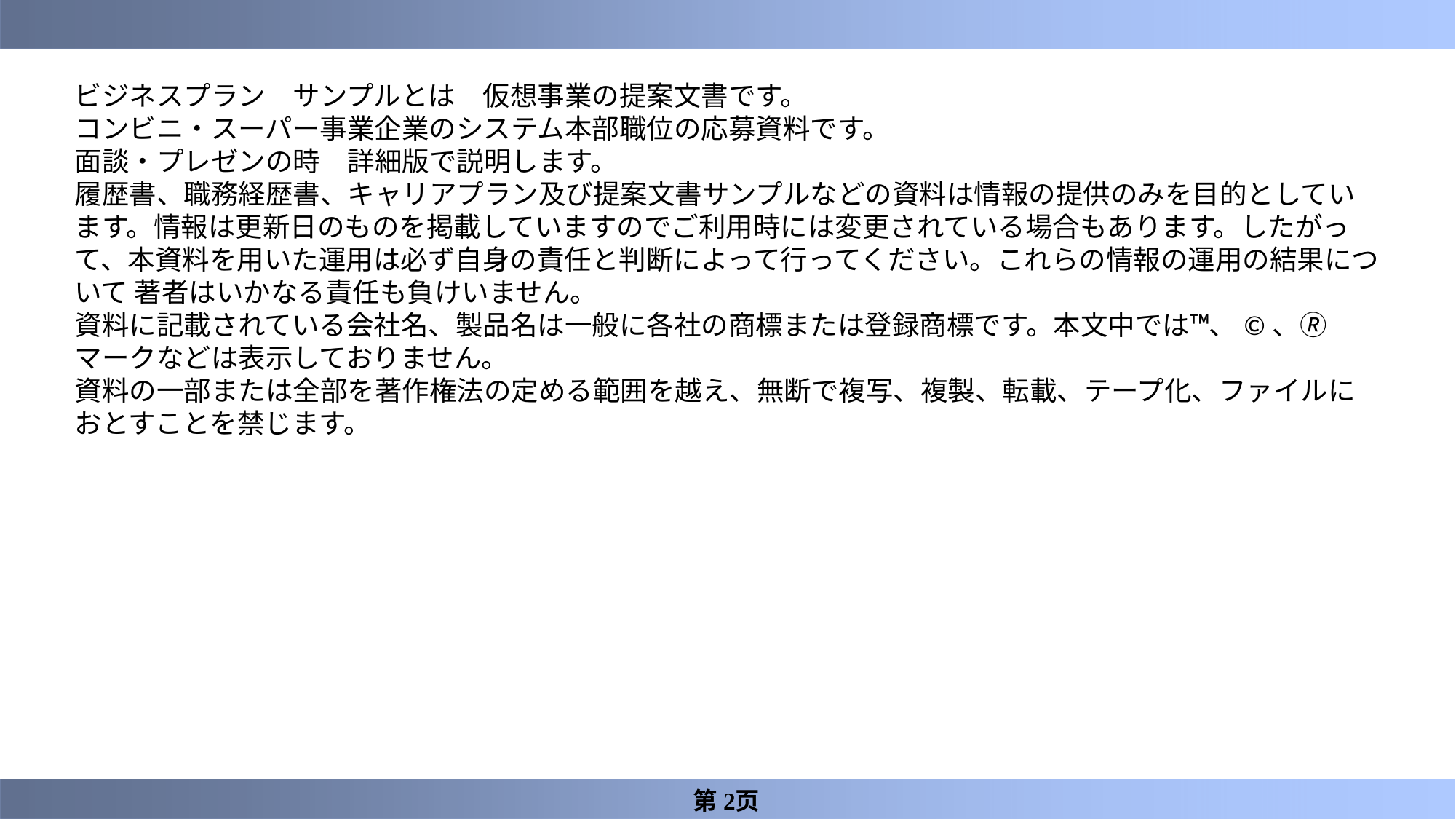

#
ビジネスプラン　サンプルとは　仮想事業の提案文書です。
コンビニ・スーパー事業企業のシステム本部職位の応募資料です。
面談・プレゼンの時　詳細版で説明します。
履歴書、職務経歴書、キャリアプラン及び提案文書サンプルなどの資料は情報の提供のみを目的としています。情報は更新日のものを掲載していますのでご利用時には変更されている場合もあります。したがって、本資料を用いた運用は必ず自身の責任と判断によって行ってください。これらの情報の運用の結果について 著者はいかなる責任も負けいません。
資料に記載されている会社名、製品名は一般に各社の商標または登録商標です。本文中では™、©、🄬マークなどは表示しておりません。
資料の一部または全部を著作権法の定める範囲を越え、無断で複写、複製、転載、テープ化、ファイルにおとすことを禁じます。
第2页